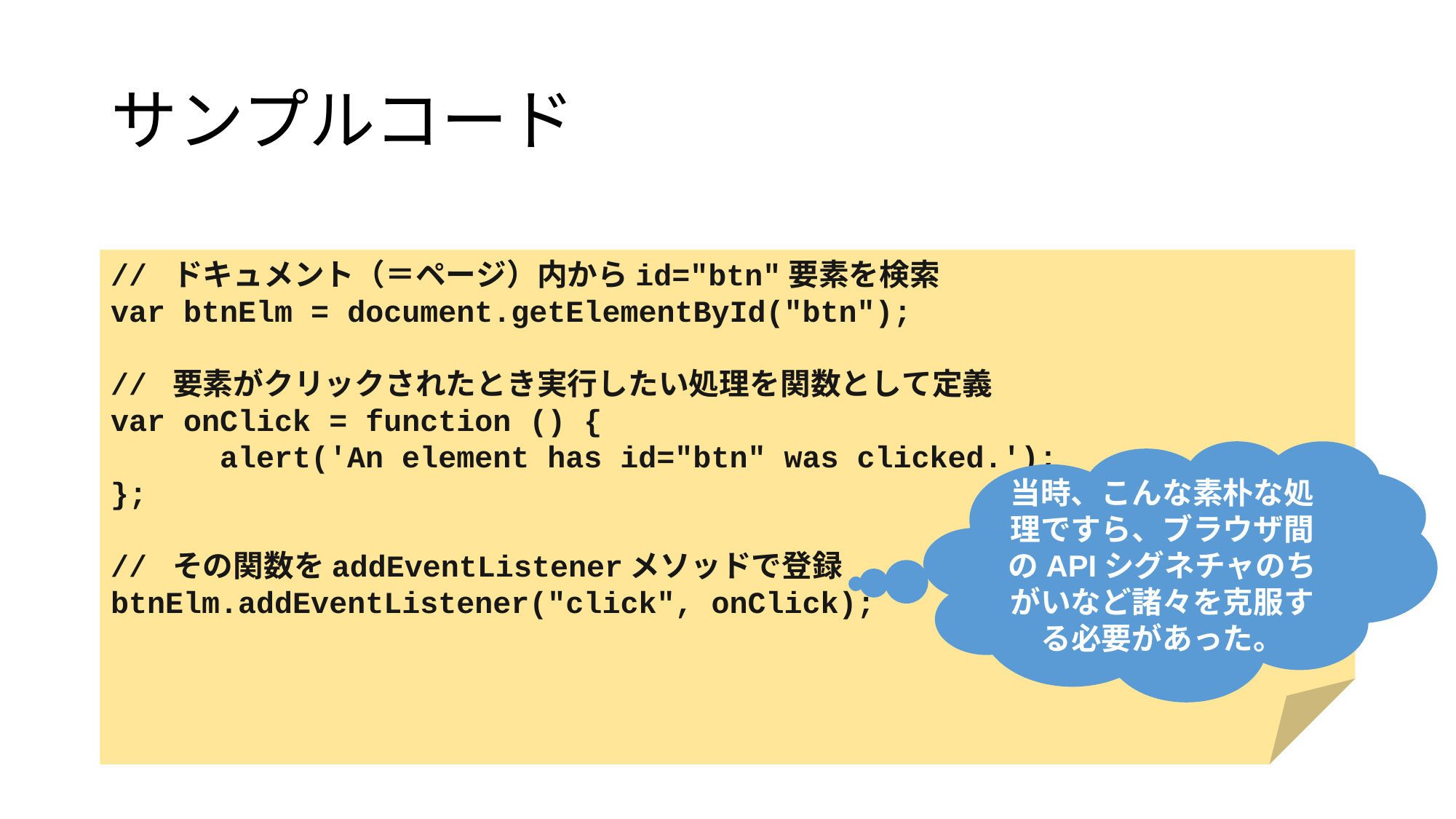

# サンプルコード
// ドキュメント（＝ページ）内からid="btn"要素を検索
var btnElm = document.getElementById("btn");

// 要素がクリックされたとき実行したい処理を関数として定義
var onClick = function () {
	alert('An element has id="btn" was clicked.');
};

// その関数をaddEventListenerメソッドで登録
btnElm.addEventListener("click", onClick);

当時、こんな素朴な処理ですら、ブラウザ間のAPIシグネチャのちがいなど諸々を克服する必要があった。